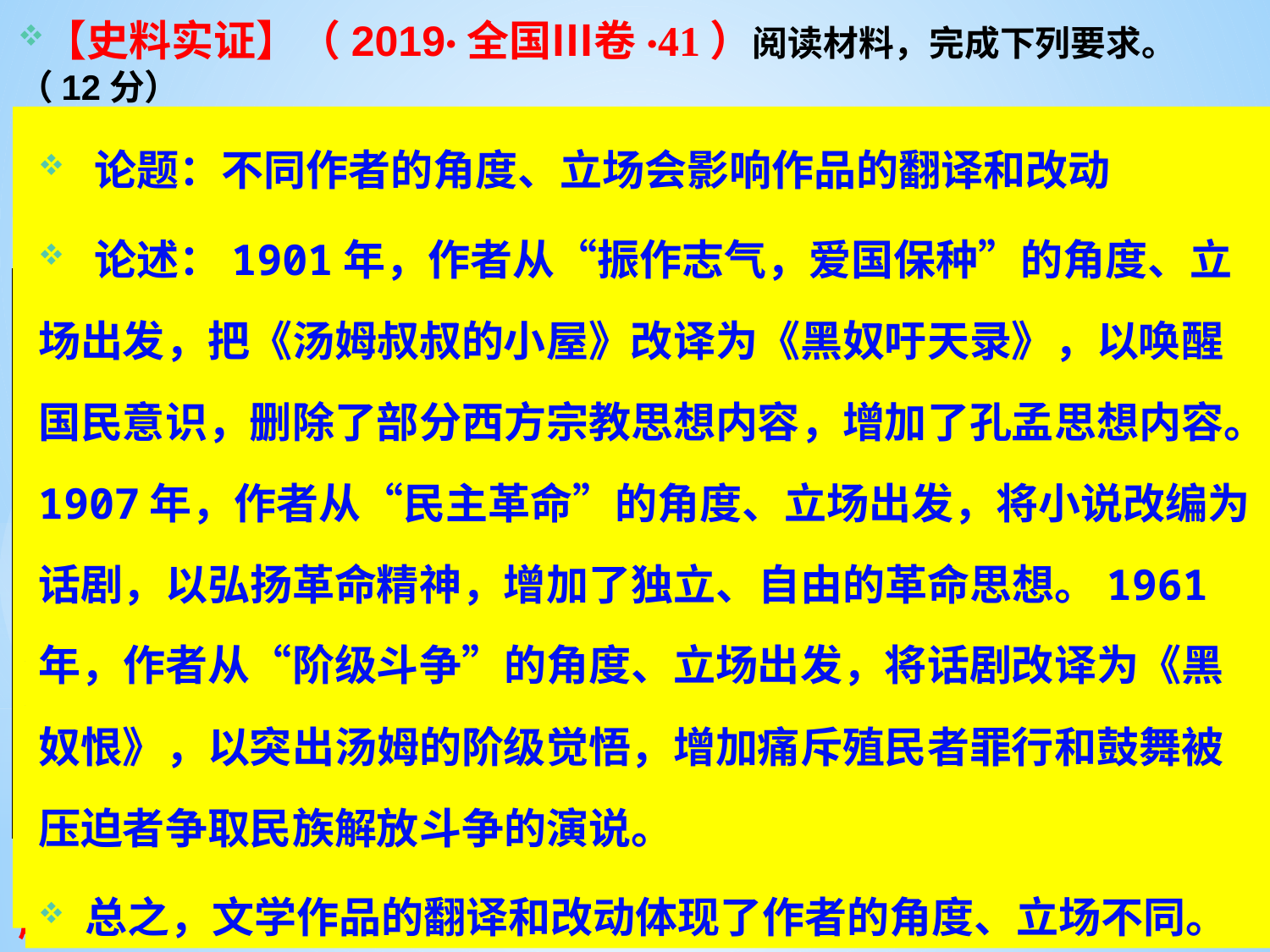

#
【史料实证】（2019·全国Ⅲ卷·41）阅读材料，完成下列要求。（12分）
材料  《汤姆叔叔的小屋》描写了美国内战前奴隶制下黑人奴隶的悲惨命运。主人公黑奴汤姆是一位虔诚的基督教徒，逆来顺受，受尽折磨而死。该书是第一部被翻译成中文的美国小说，并被多次搬上话剧舞台。      表1  《汤姆叔叔的小屋》翻译与改动的部分情况
论题：不同时代的需要会影响作品的翻译与改动
论述：1901年《辛丑条约》的签订，帝国主义奴役中华民族，为了“为振作志气，爱国保种”以唤醒国人的民族意识，因此，作者把《汤姆叔叔的小屋》改译为《黑奴吁天录》，删除部分西方宗教思想内容，增加孔孟思想内容。1905年中国同盟会在日本建立，为了弘扬民主革命思想，因此，1907年作者（中国留日学生）将小说改编为话剧，增加了独立、自由的革命思想。1961年中国以阶级斗争思想为指导，反对帝国主义压迫，支持第三世界的民族解放运动，因此，作者将话剧改译为《黑奴恨》，突出汤姆的阶级觉悟，增加痛斥殖民者罪行和鼓舞被压迫者抛弃幻想、争取民族解放斗争的演说。
总之，社会存要决定社会意识，随着时代的变化，作品的翻译与改动才符合时代发展的要求。
  论题：不同作者的角度、立场会影响作品的翻译和改动
  论述：1901年，作者从“振作志气，爱国保种”的角度、立场出发，把《汤姆叔叔的小屋》改译为《黑奴吁天录》，以唤醒国民意识，删除了部分西方宗教思想内容，增加了孔孟思想内容。1907年，作者从“民主革命”的角度、立场出发，将小说改编为话剧，以弘扬革命精神，增加了独立、自由的革命思想。1961年，作者从“阶级斗争”的角度、立场出发，将话剧改译为《黑奴恨》，以突出汤姆的阶级觉悟，增加痛斥殖民者罪行和鼓舞被压迫者争取民族解放斗争的演说。
 总之，文学作品的翻译和改动体现了作者的角度、立场不同。
| 《黑奴吁天录》（1901年译） | 译者称“非代黑奴吁也”，鉴于“为奴之势逼及吾种”，“为振作志气，爱国保种之一助”；删除了原著中部分宗教思想较浓的内容，增加反映孔孟思想的内容。 |
| --- | --- |
| 话剧《黑奴吁天录》（中国留日学生改编，1907年） | 黑人奴隶奋起反抗奴隶主的残暴统治，为了独立和自由，手持长枪与奴隶主殊死搏斗，最后胜利出逃。 |
| 话剧《黑奴恨》（1961年上演） | 突出汤姆的阶级觉悟，最后一幕安排他因反抗而遭受火刑，临死前发表痛斥殖民者罪行和鼓舞被压迫者抛弃幻想、争取民族解放斗争的演说。 |

 从材料中提出一个论题，结合所学知识，加以论述。（要求：论题明确，持论有据，表述清晰。）